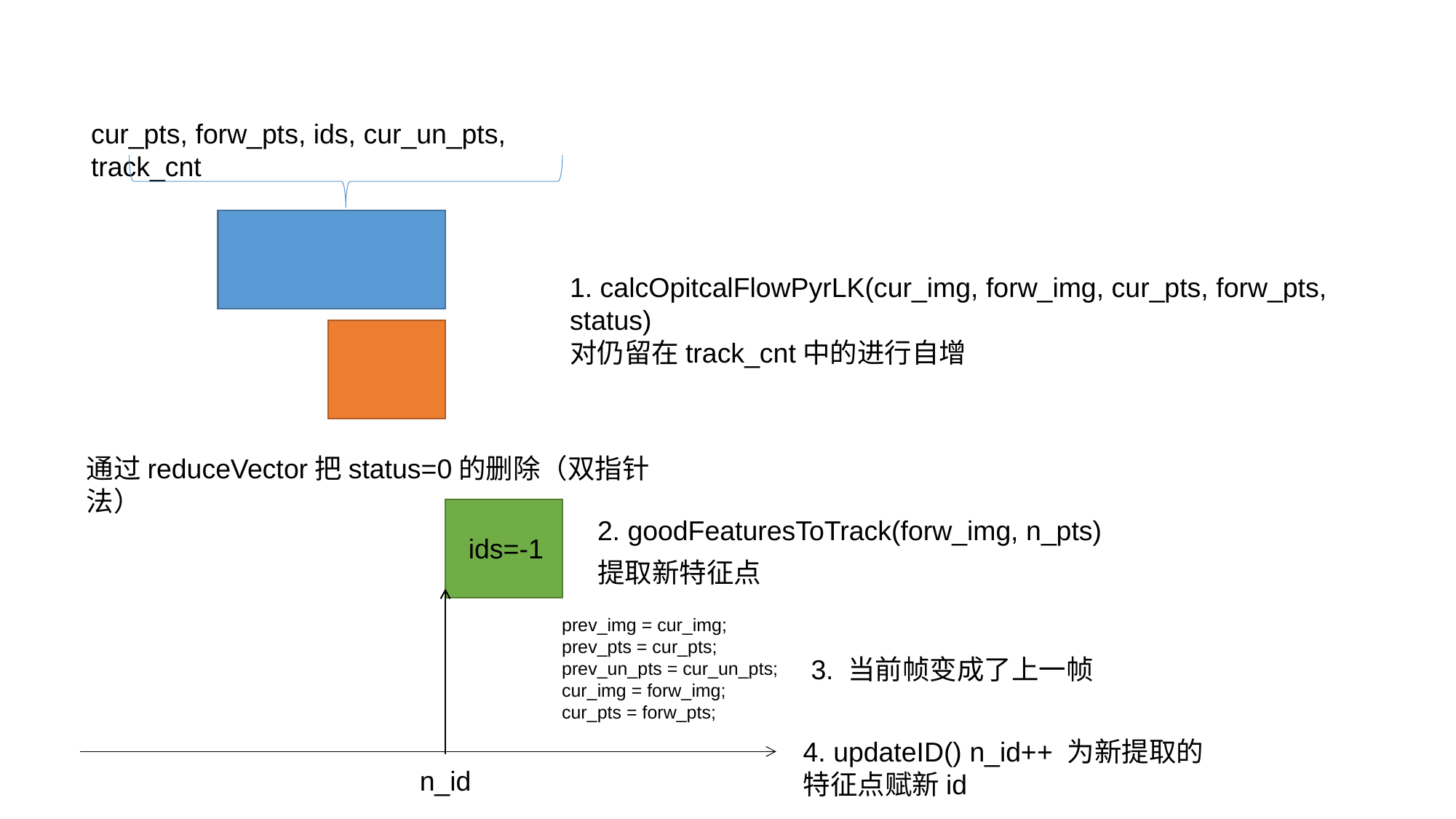

cur_pts, forw_pts, ids, cur_un_pts, track_cnt

1. calcOpitcalFlowPyrLK(cur_img, forw_img, cur_pts, forw_pts, status)
对仍留在track_cnt中的进行自增

通过reduceVector把status=0的删除（双指针法）

2. goodFeaturesToTrack(forw_img, n_pts)
ids=-1
提取新特征点
    prev_img = cur_img;
    prev_pts = cur_pts;
    prev_un_pts = cur_un_pts;
    cur_img = forw_img;
    cur_pts = forw_pts;
3. 当前帧变成了上一帧
4. updateID() n_id++ 为新提取的 特征点赋新id
n_id